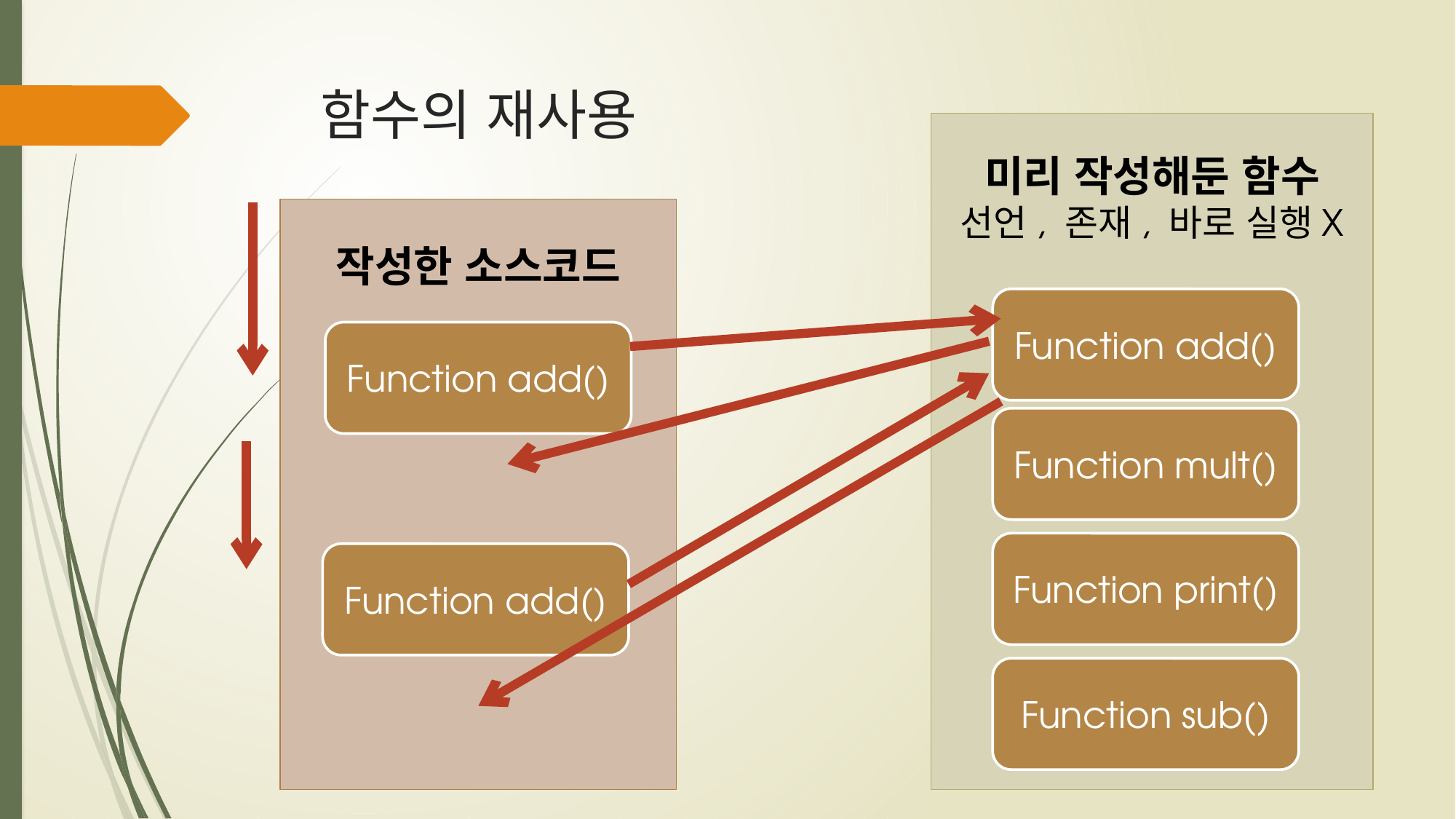

# 함수의 재사용
미리 작성해둔 함수
선언, 존재, 바로 실행X

작성한 소스코드

Function add()
Function add()
Function mult()
Function print()
Function add()
Function sub()